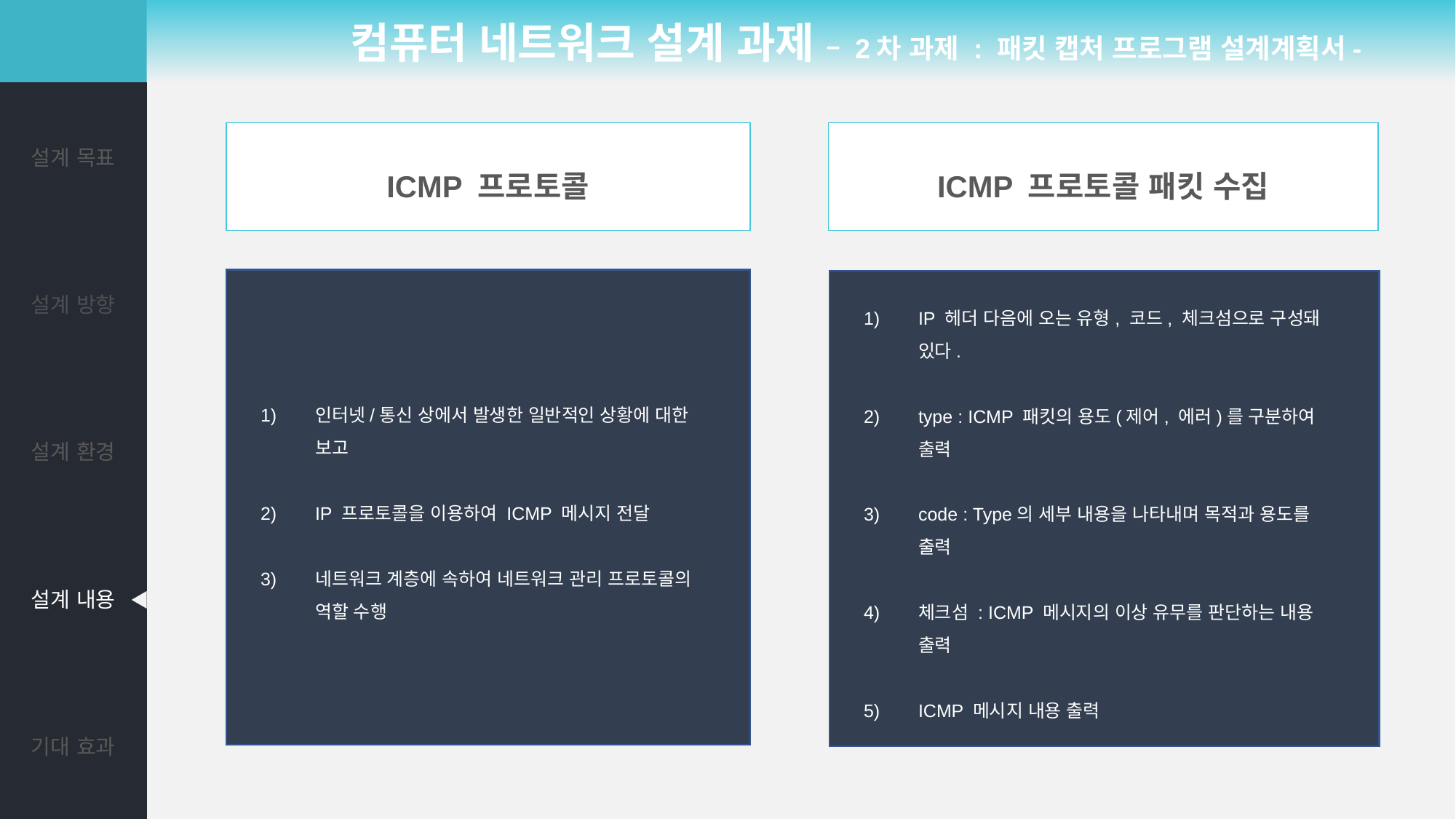

컴퓨터 네트워크 설계 과제 – 2차 과제 : 패킷 캡처 프로그램 설계계획서-
| 설계 목표 |
| --- |
| 설계 방향 |
| 설계 환경 |
| 설계 내용 |
| 기대 효과 |
ICMP 프로토콜
ICMP 프로토콜 패킷 수집
인터넷/통신 상에서 발생한 일반적인 상황에 대한 보고

IP 프로토콜을 이용하여 ICMP 메시지 전달

네트워크 계층에 속하여 네트워크 관리 프로토콜의 역할 수행
IP 헤더 다음에 오는 유형, 코드, 체크섬으로 구성돼 있다.

type : ICMP 패킷의 용도(제어, 에러)를 구분하여 출력

code : Type의 세부 내용을 나타내며 목적과 용도를 출력

체크섬 : ICMP 메시지의 이상 유무를 판단하는 내용 출력

ICMP 메시지 내용 출력

7. 실시간으로 패킷이 잡히는 모습